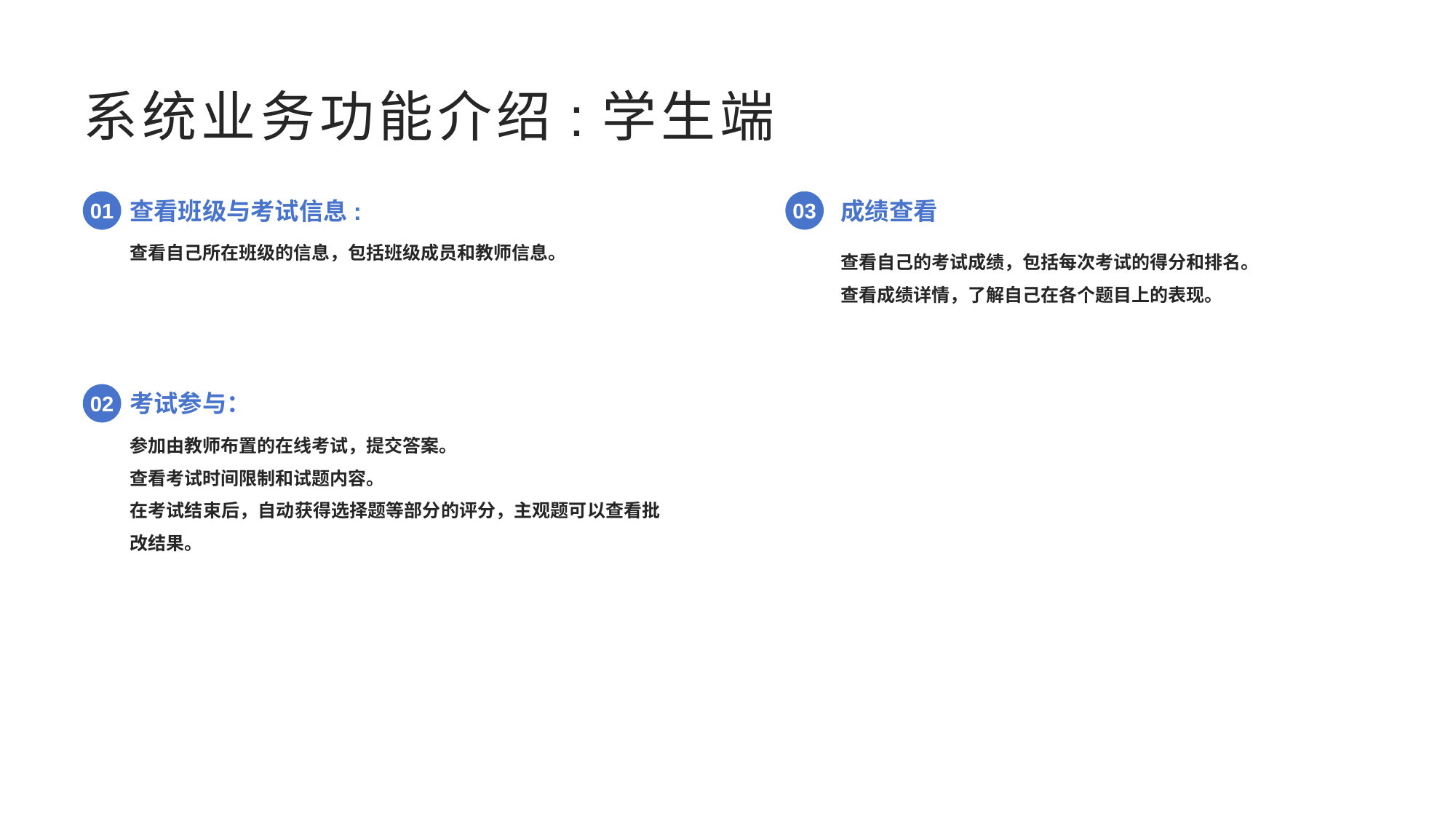

# 系统业务功能介绍:学生端
查看班级与考试信息:
成绩查看
03
01
查看自己所在班级的信息，包括班级成员和教师信息。
查看自己的考试成绩，包括每次考试的得分和排名。
查看成绩详情，了解自己在各个题目上的表现。
考试参与：
02
85%
参加由教师布置的在线考试，提交答案。
查看考试时间限制和试题内容。
在考试结束后，自动获得选择题等部分的评分，主观题可以查看批改结果。
单击此处添加内容，简明扼要地阐述您的观点。根据需要可酌情增减